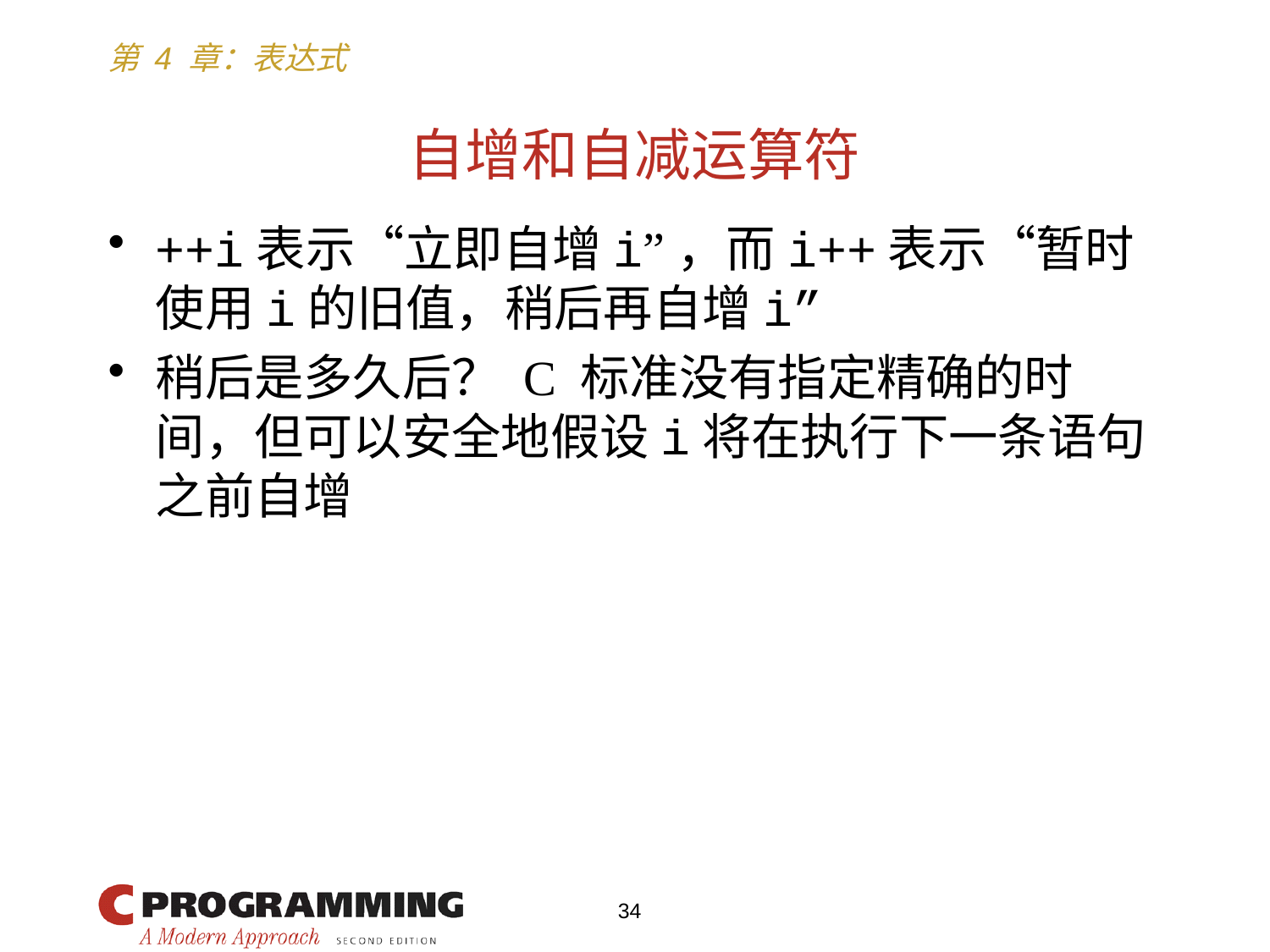

# 自增和自减运算符
++i表示“立即自增i”，而i++表示“暂时使用i的旧值，稍后再自增i”
稍后是多久后？ C 标准没有指定精确的时间，但可以安全地假设i将在执行下一条语句之前自增

34